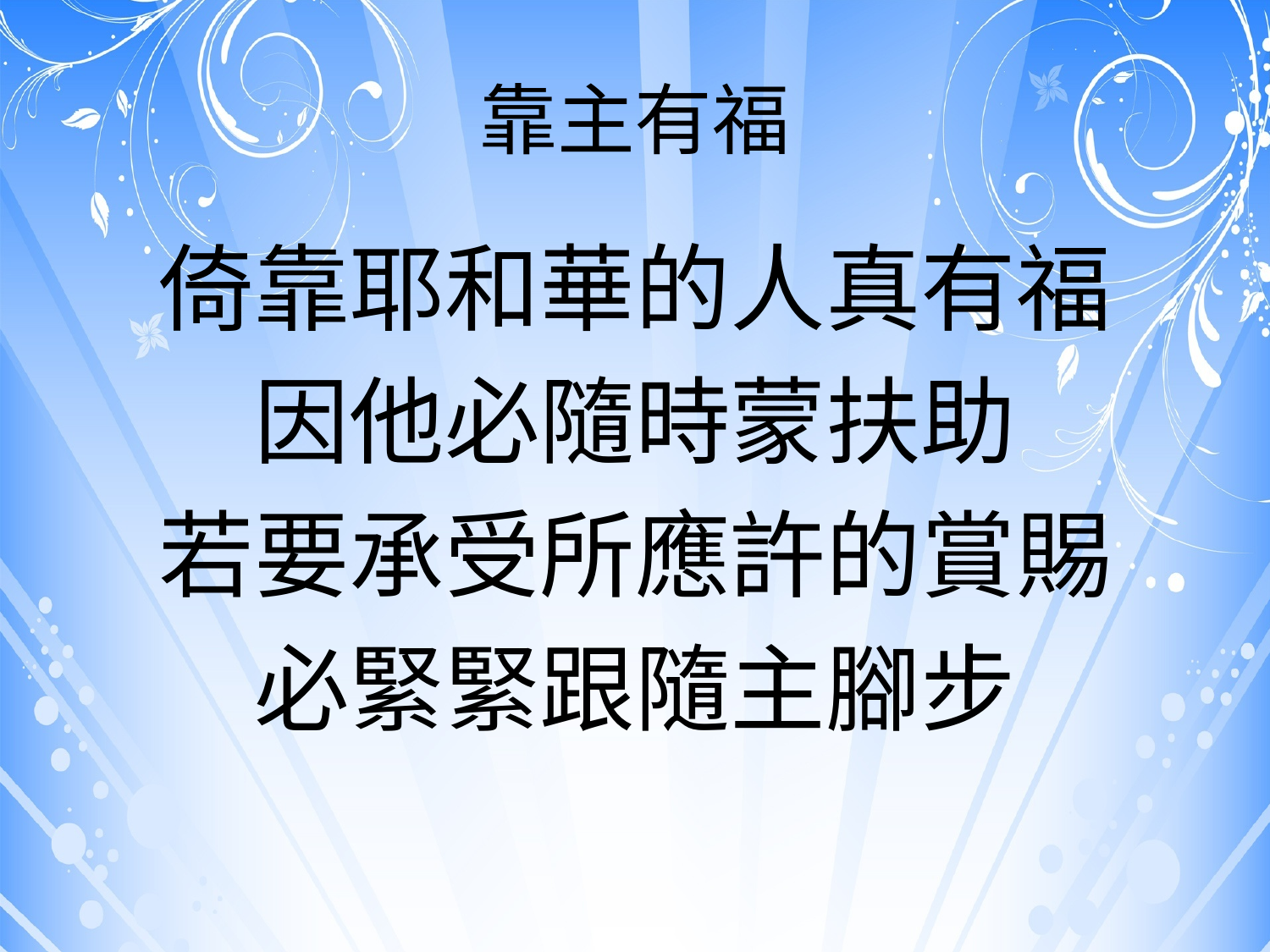

# 靠主有福
倚靠耶和華的人真有福
因他必隨時蒙扶助
若要承受所應許的賞賜
必緊緊跟隨主腳步